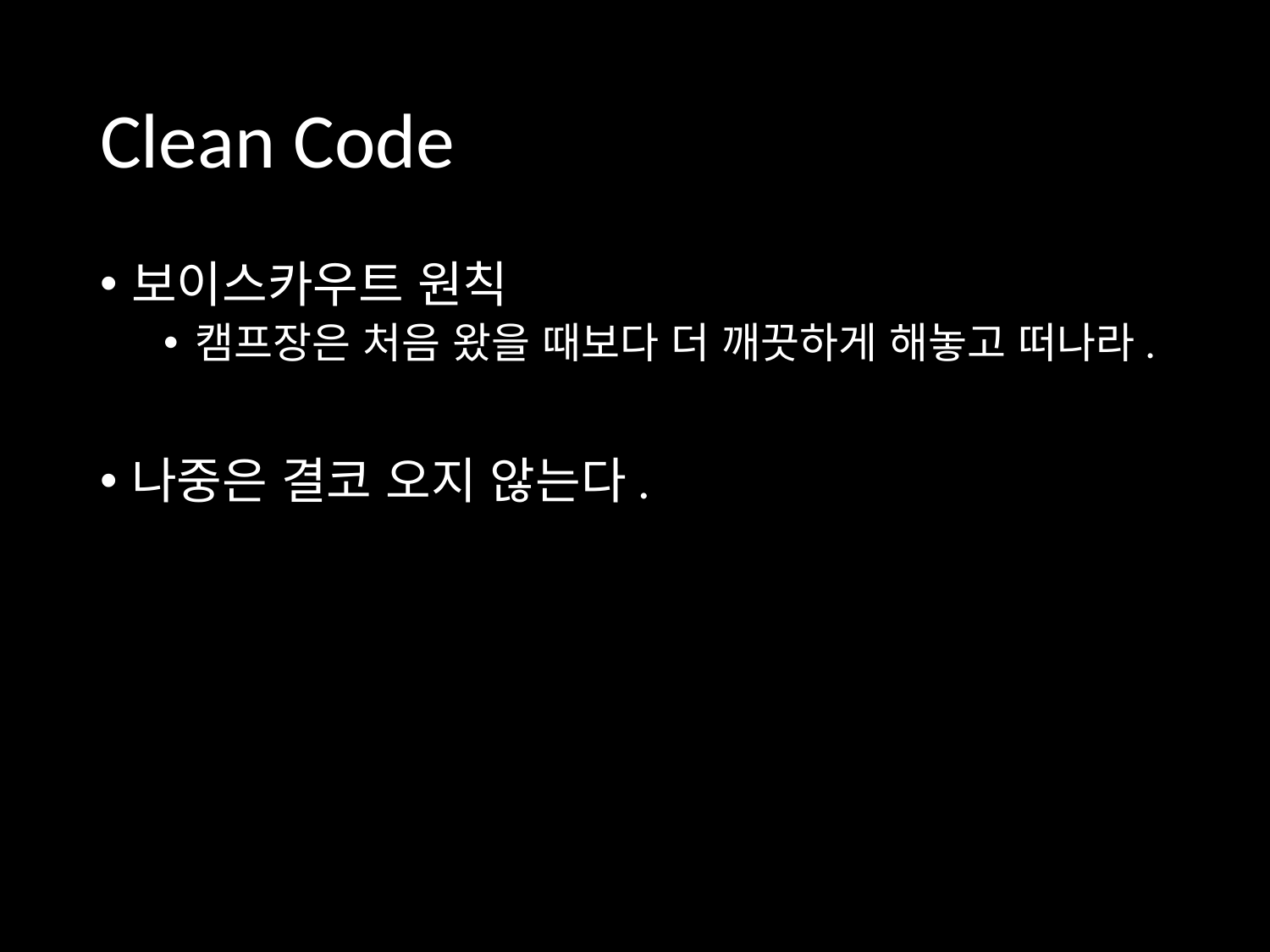

# Clean Code
보이스카우트 원칙
캠프장은 처음 왔을 때보다 더 깨끗하게 해놓고 떠나라.

나중은 결코 오지 않는다.